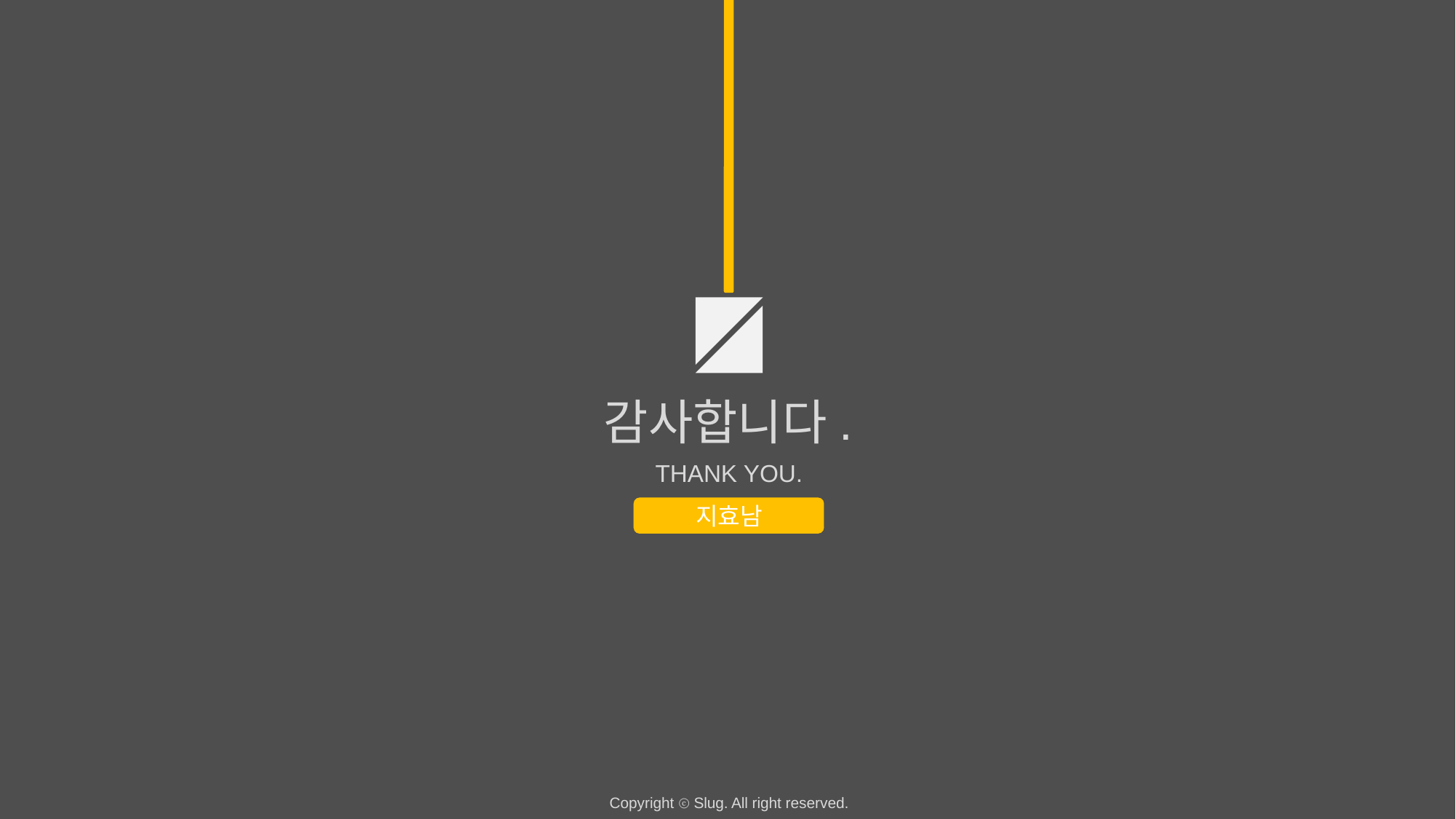

감사합니다.
THANK YOU.
지효남

Copyright ⓒ Slug. All right reserved.